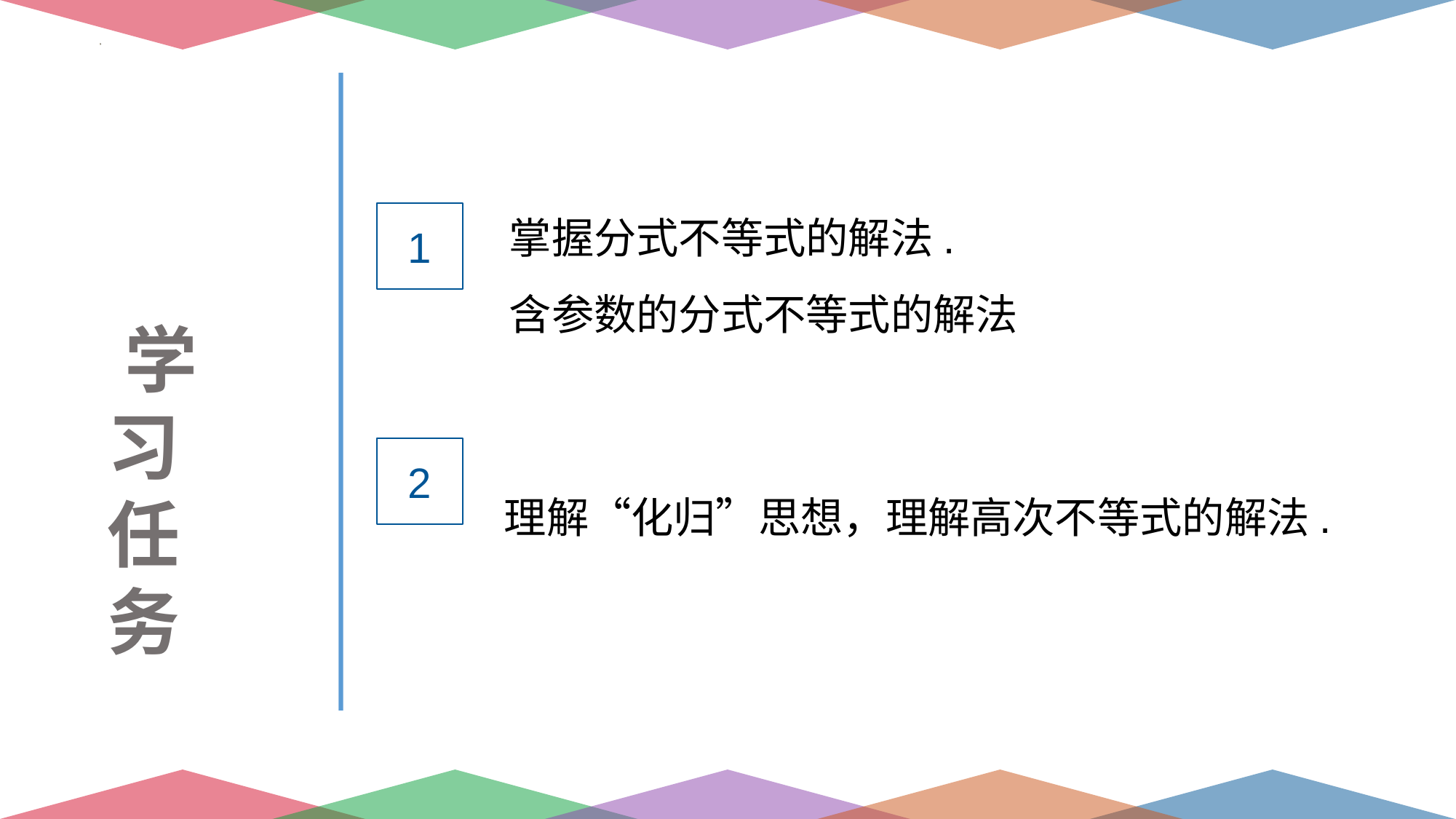

掌握分式不等式的解法.
含参数的分式不等式的解法
1

 学习任务
2
理解“化归”思想，理解高次不等式的解法.